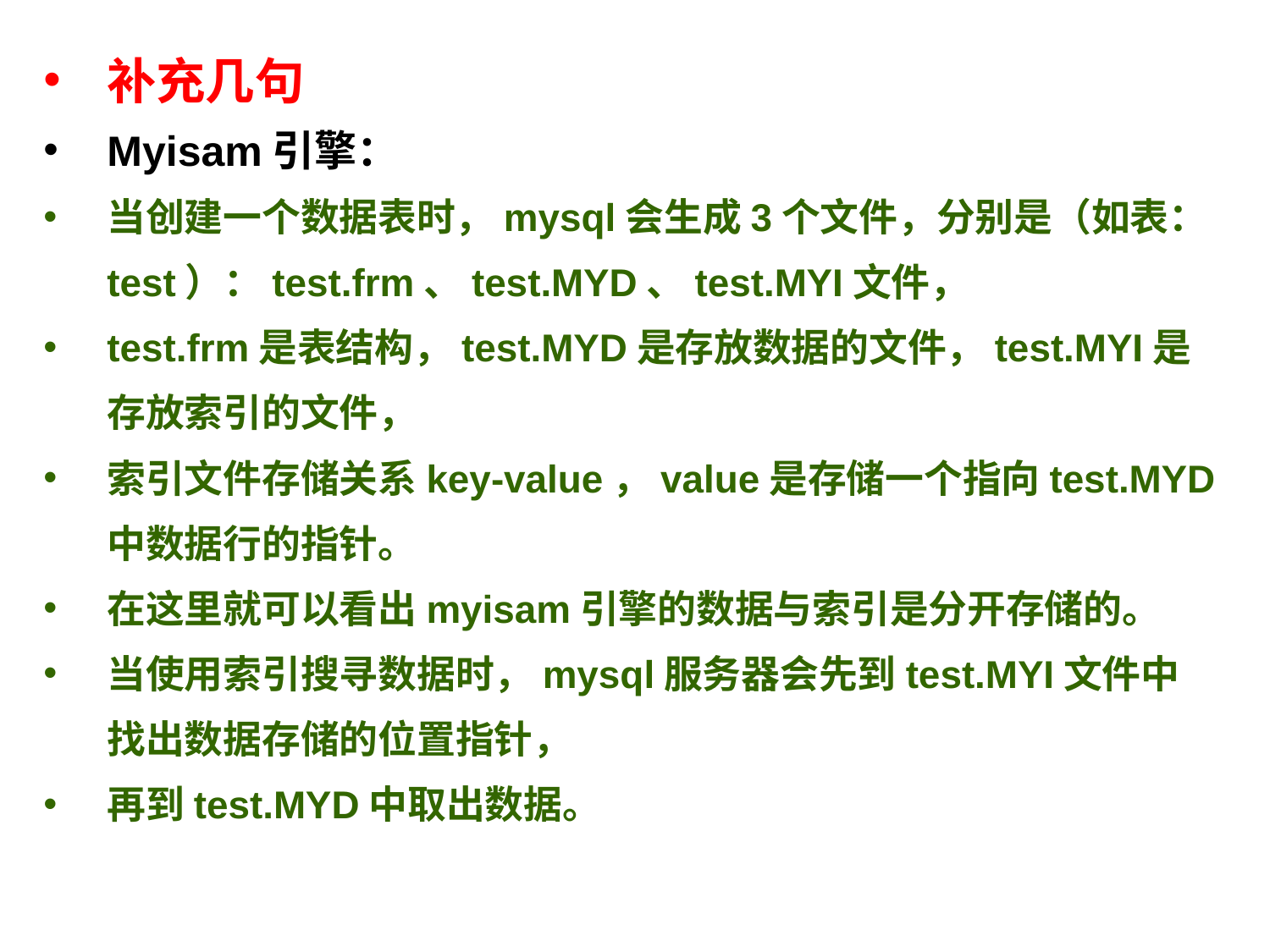

补充几句
Myisam引擎：
当创建一个数据表时，mysql会生成3个文件，分别是（如表：test）：test.frm、test.MYD、test.MYI文件，
test.frm是表结构，test.MYD是存放数据的文件，test.MYI是存放索引的文件，
索引文件存储关系key-value，value是存储一个指向test.MYD中数据行的指针。
在这里就可以看出myisam引擎的数据与索引是分开存储的。
当使用索引搜寻数据时，mysql服务器会先到test.MYI文件中找出数据存储的位置指针，
再到test.MYD中取出数据。